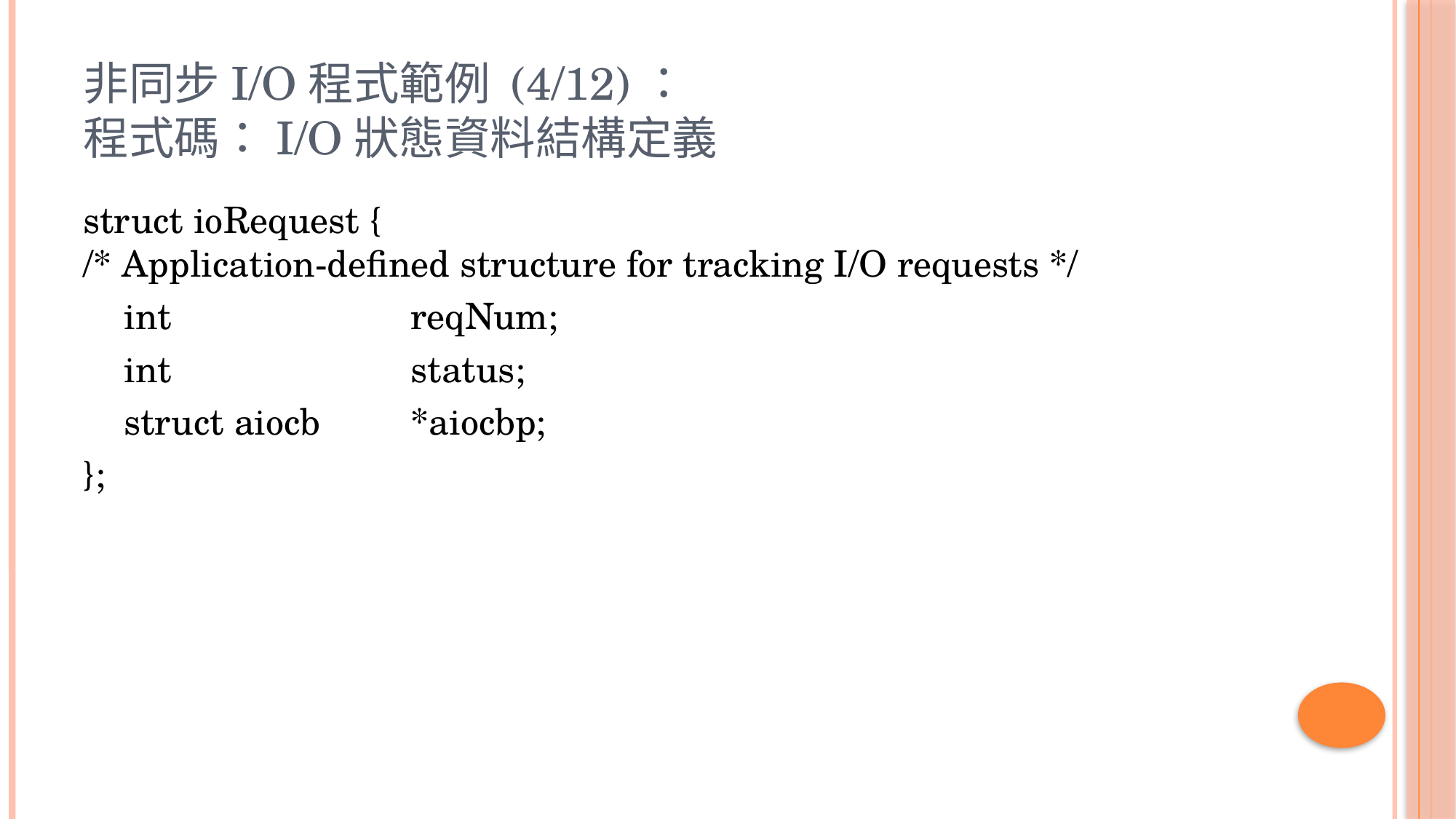

# 非同步I/O程式範例 (4/12)： 程式碼：I/O狀態資料結構定義
struct ioRequest {
/* Application-defined structure for tracking I/O requests */
    int           		reqNum;
    int           		status;
    struct aiocb 	*aiocbp;
};